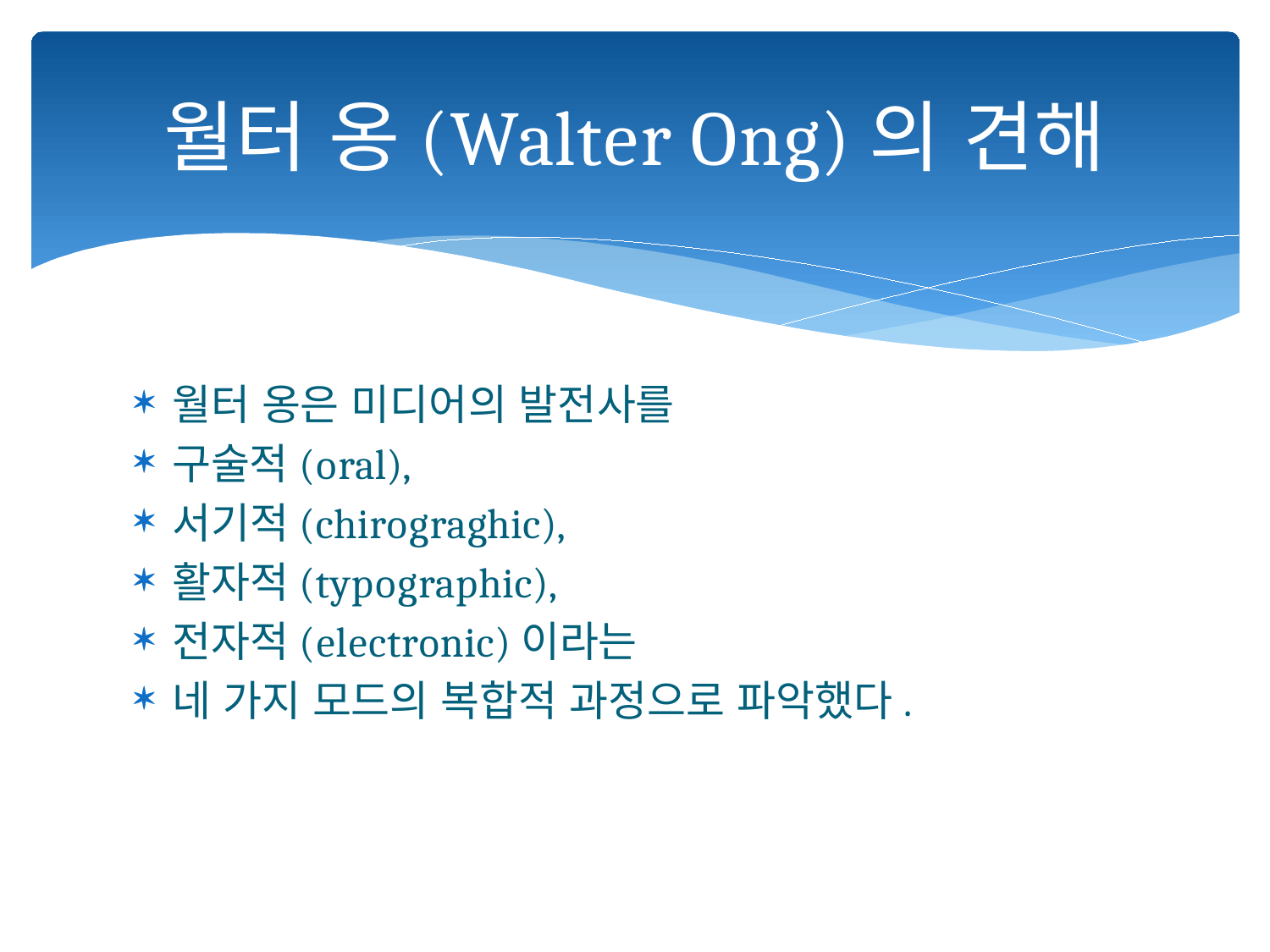

# 월터 옹(Walter Ong)의 견해
월터 옹은 미디어의 발전사를
구술적(oral),
서기적(chirograghic),
활자적(typographic),
전자적(electronic)이라는
네 가지 모드의 복합적 과정으로 파악했다.